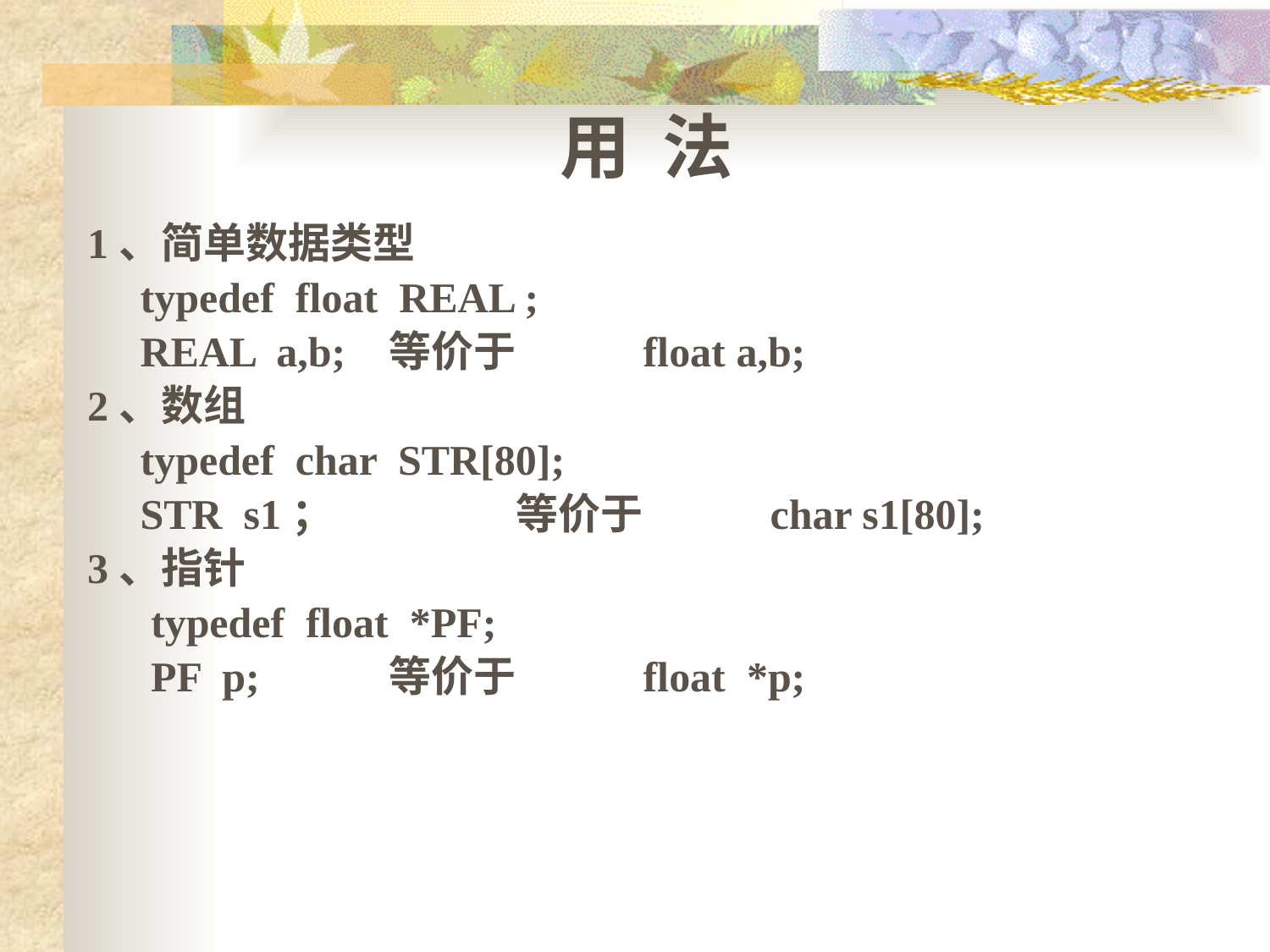

用  法
1、简单数据类型
     typedef  float  REAL ;
     REAL  a,b; 	等价于	float a,b;
2、数组
     typedef  char  STR[80];
     STR  s1；		等价于	char s1[80];
3、指针
      typedef  float  *PF;
      PF  p;		等价于	float  *p;